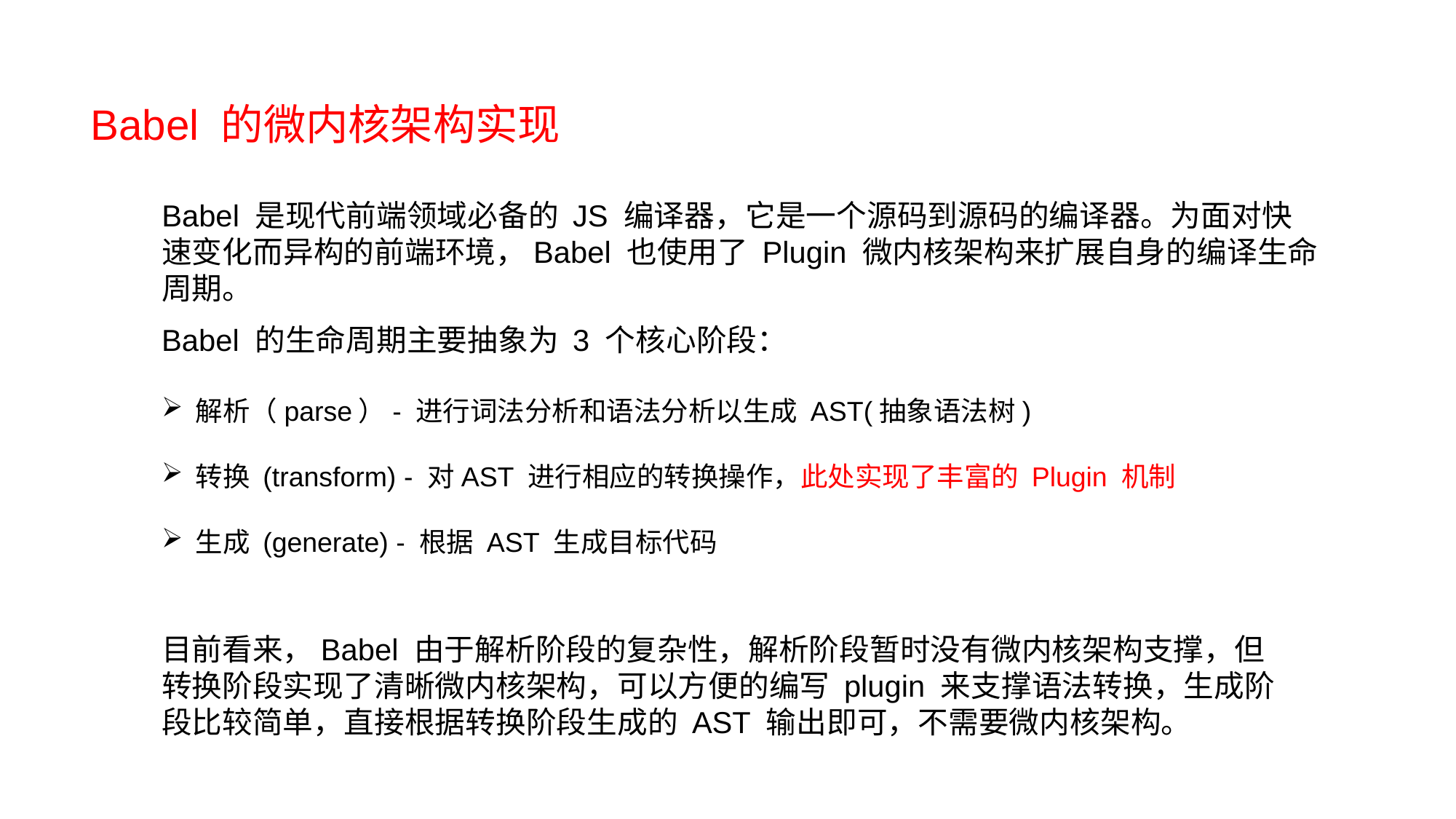

Babel 的微内核架构实现
Babel 是现代前端领域必备的 JS 编译器，它是一个源码到源码的编译器。为面对快速变化而异构的前端环境，Babel 也使用了 Plugin 微内核架构来扩展自身的编译生命周期。
Babel 的生命周期主要抽象为 3 个核心阶段：

解析（parse）- 进行词法分析和语法分析以生成 AST(抽象语法树)

转换 (transform) - 对AST 进行相应的转换操作，此处实现了丰富的 Plugin 机制

生成 (generate) - 根据 AST 生成目标代码
目前看来，Babel 由于解析阶段的复杂性，解析阶段暂时没有微内核架构支撑，但转换阶段实现了清晰微内核架构，可以方便的编写 plugin 来支撑语法转换，生成阶段比较简单，直接根据转换阶段生成的 AST 输出即可，不需要微内核架构。